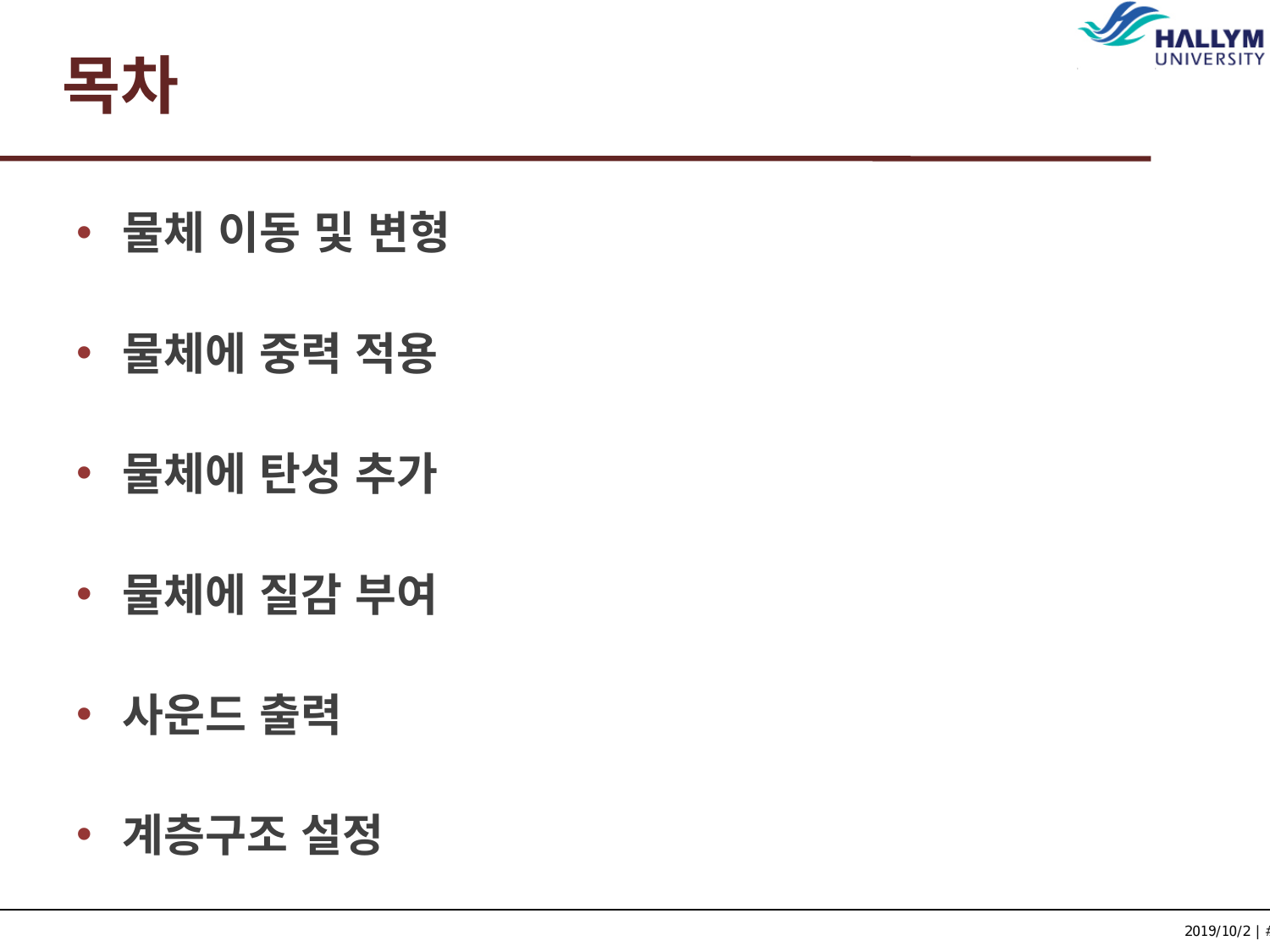

# 목차
물체 이동 및 변형

물체에 중력 적용

물체에 탄성 추가

물체에 질감 부여

사운드 출력

계층구조 설정